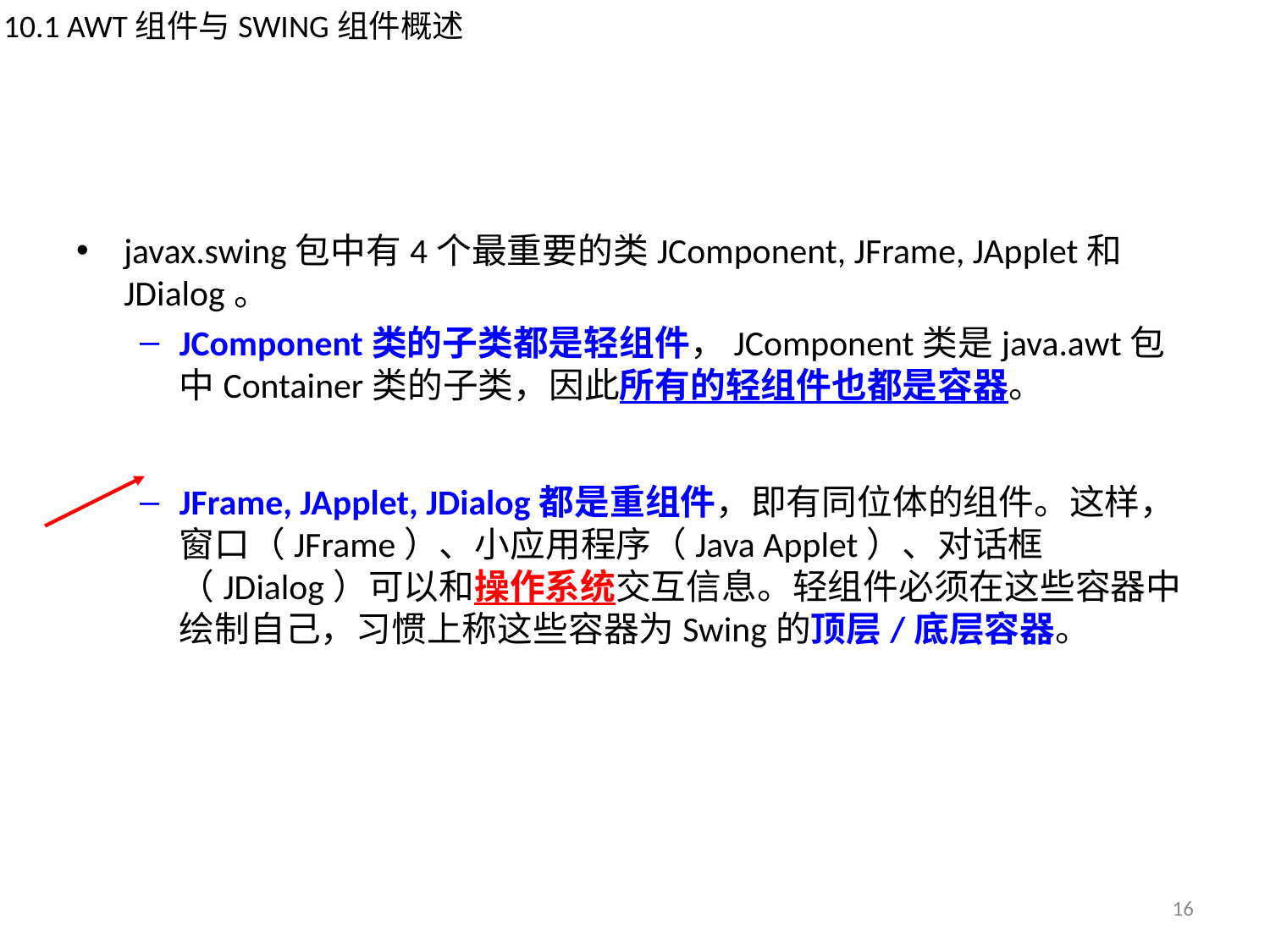

10.1 AWT组件与SWING组件概述
#
javax.swing包中有4个最重要的类JComponent, JFrame, JApplet和JDialog。
JComponent类的子类都是轻组件，JComponent类是java.awt包中Container类的子类，因此所有的轻组件也都是容器。

JFrame, JApplet, JDialog都是重组件，即有同位体的组件。这样，窗口（JFrame）、小应用程序（Java Applet）、对话框（JDialog）可以和操作系统交互信息。轻组件必须在这些容器中绘制自己，习惯上称这些容器为Swing的顶层/底层容器。
16